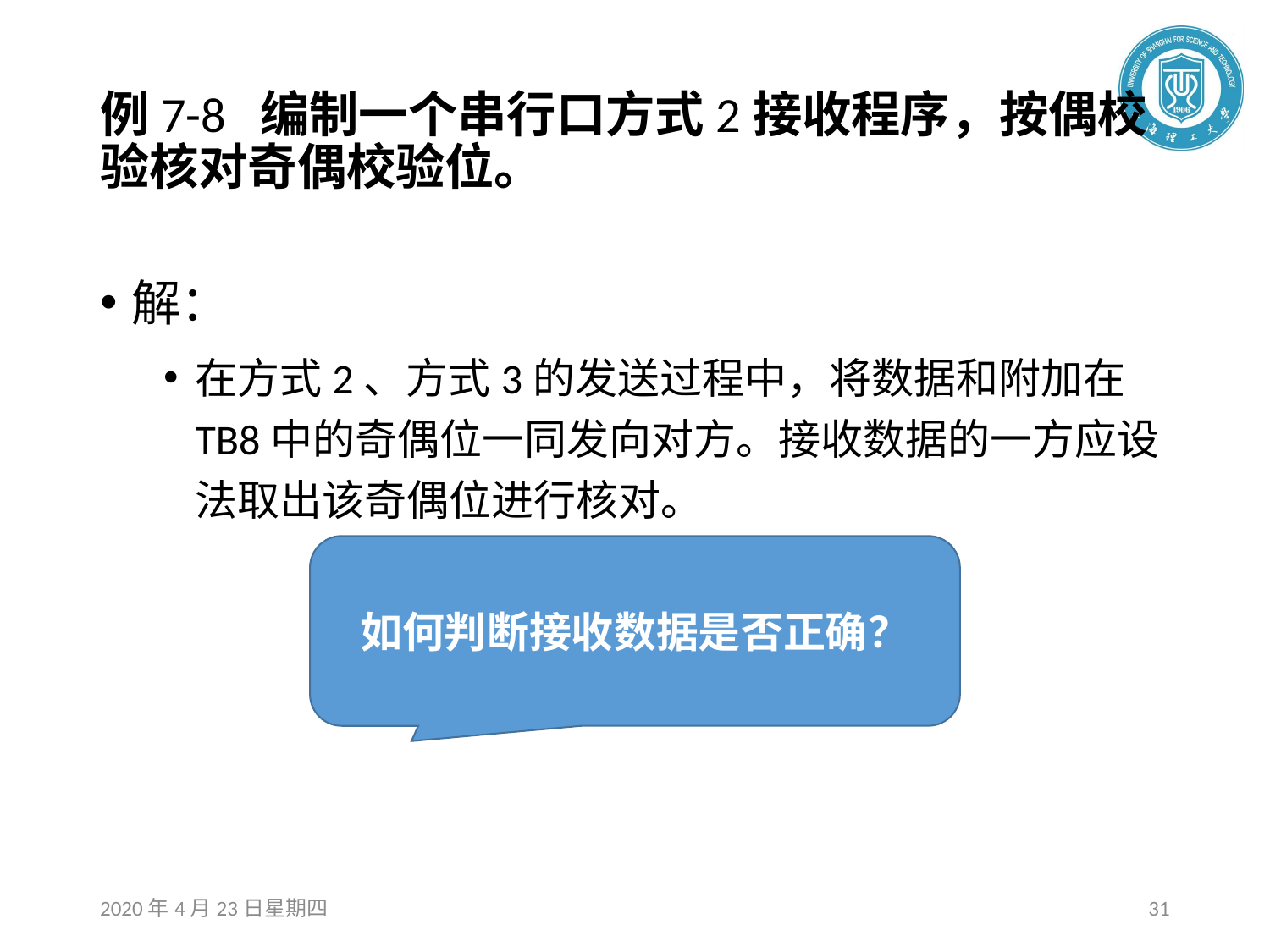

# 例7-8  编制一个串行口方式2接收程序，按偶校验核对奇偶校验位。
解：
在方式2、方式3的发送过程中，将数据和附加在TB8中的奇偶位一同发向对方。接收数据的一方应设法取出该奇偶位进行核对。
如何判断接收数据是否正确？
2020年4月23日星期四
31